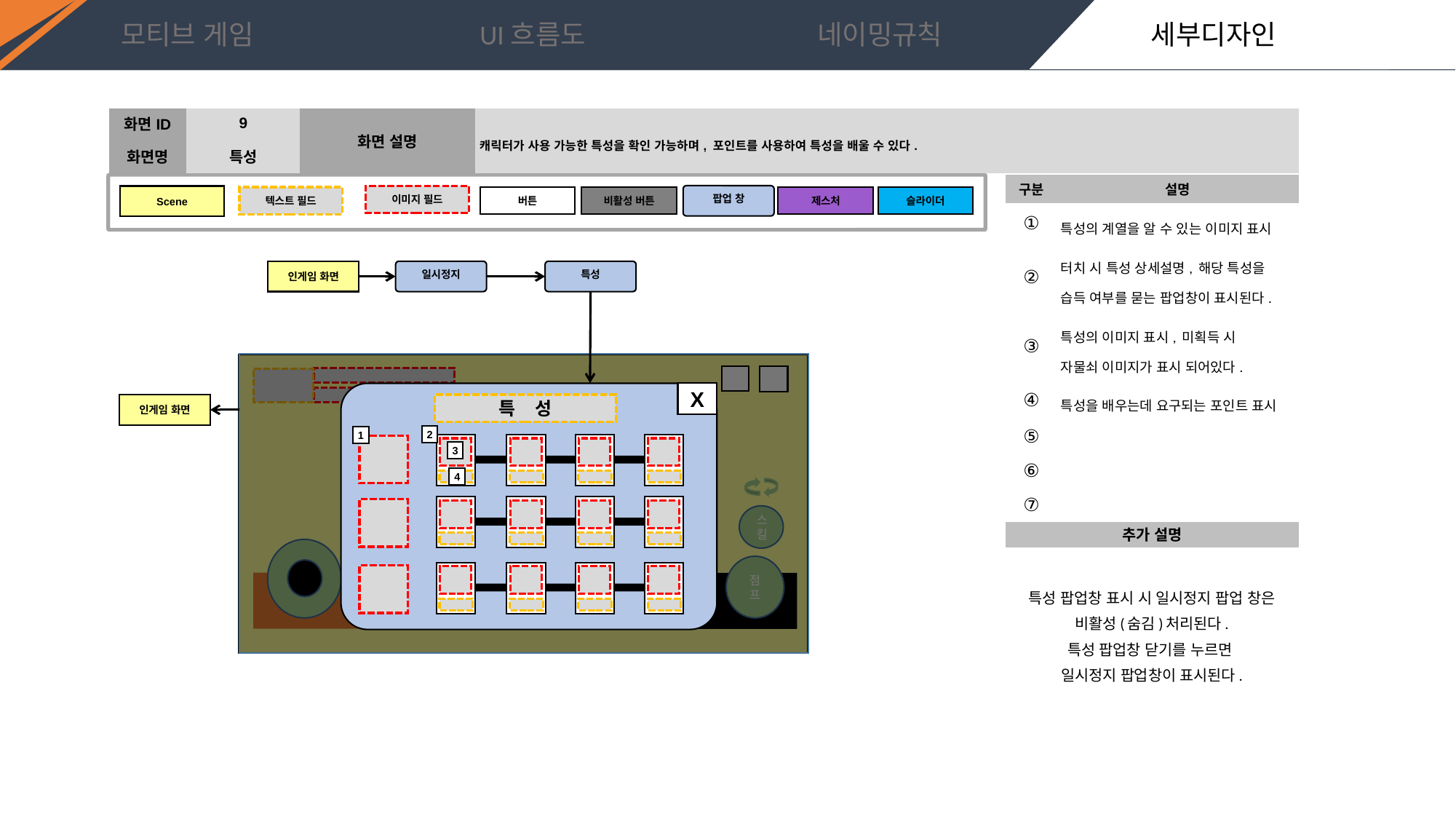

| 화면ID | 9 | 화면 설명 | 캐릭터가 사용 가능한 특성을 확인 가능하며, 포인트를 사용하여 특성을 배울 수 있다. |
| --- | --- | --- | --- |
| 화면명 | 특성 |  |  |

| 구분 | 설명 |
| --- | --- |
| ① | 특성의 계열을 알 수 있는 이미지 표시 |
| ② | 터치 시 특성 상세설명, 해당 특성을 습득 여부를 묻는 팝업창이 표시된다. |
| ③ | 특성의 이미지 표시, 미획득 시 자물쇠 이미지가 표시 되어있다. |
| ④ | 특성을 배우는데 요구되는 포인트 표시 |
| ⑤ |  |
| ⑥ |  |
| ⑦ |  |
| 추가 설명 |  |
| 특성 팝업창 표시 시 일시정지 팝업 창은 비활성(숨김)처리된다. 특성 팝업창 닫기를 누르면 일시정지 팝업창이 표시된다. |  |
팝업 창
이미지 필드
Scene
비활성 버튼
슬라이더
제스처
텍스트 필드
버튼
인게임 화면
일시정지
특성

스킬

점프
스킬

X

인게임 화면
특    성
2
1

3

4